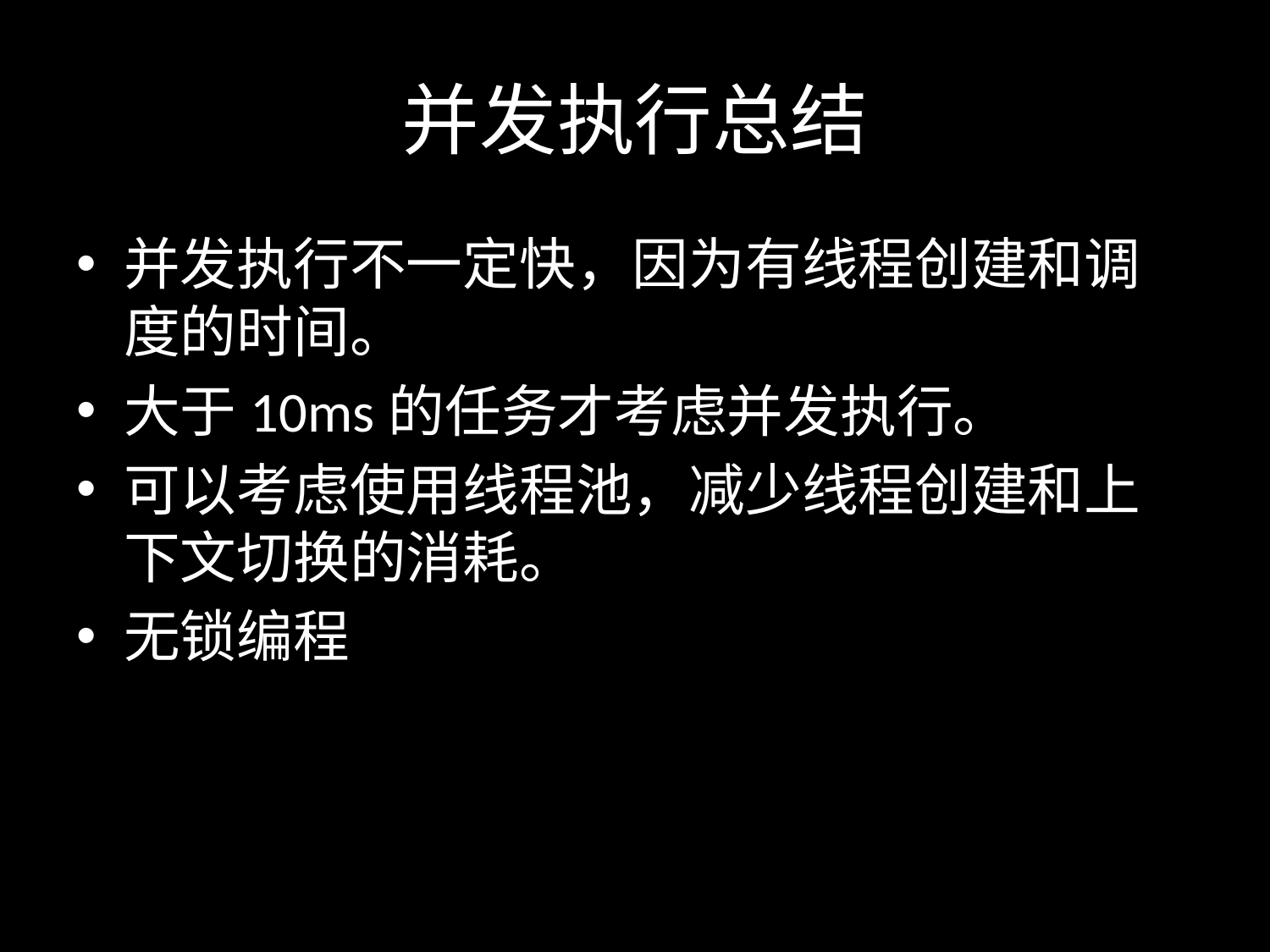

# 并发执行总结
并发执行不一定快，因为有线程创建和调度的时间。
大于10ms的任务才考虑并发执行。
可以考虑使用线程池，减少线程创建和上下文切换的消耗。
无锁编程